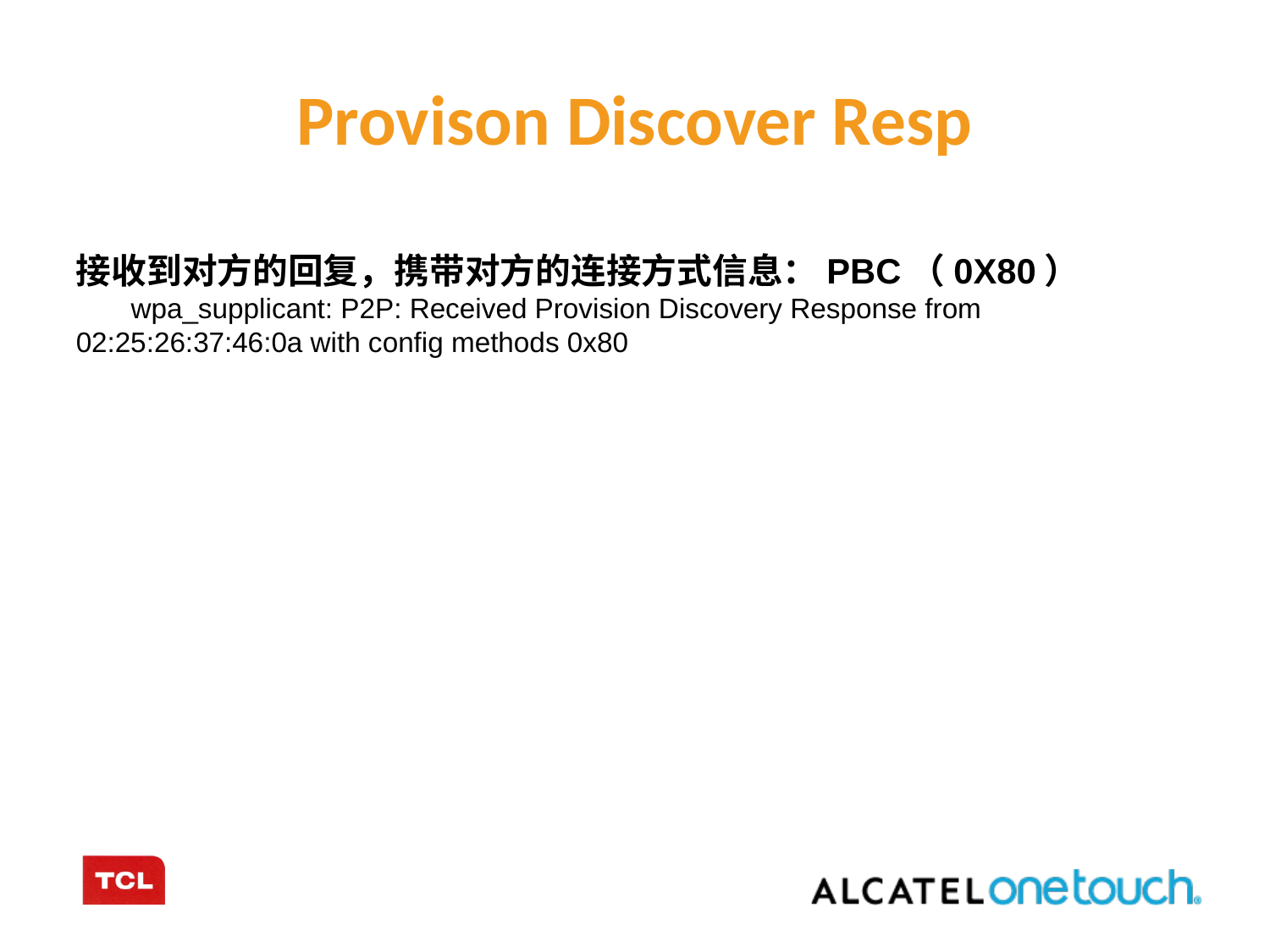

Provison Discover Resp
接收到对方的回复，携带对方的连接方式信息：PBC（0X80）
       wpa_supplicant: P2P: Received Provision Discovery Response from 02:25:26:37:46:0a with config methods 0x80